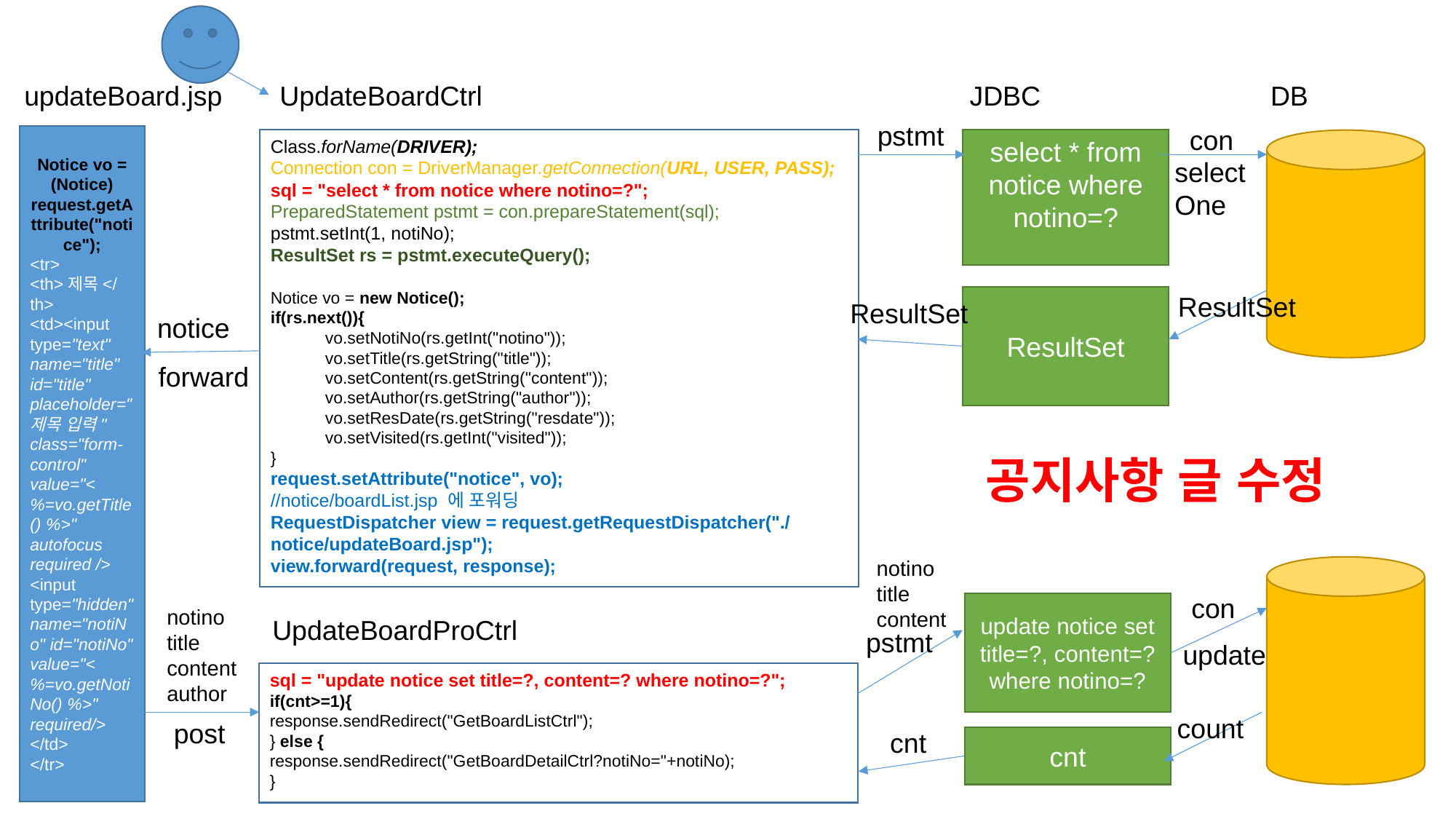

updateBoard.jsp
UpdateBoardCtrl
JDBC
DB
pstmt
con
Notice vo = (Notice) request.getAttribute("notice");
<tr>
<th>제목</th>
<td><input type="text" name="title" id="title" placeholder="제목 입력" class="form-control" value="<%=vo.getTitle() %>" autofocus required />
<input type="hidden" name="notiNo" id="notiNo" value="<%=vo.getNotiNo() %>" required/>
</td>
</tr>
select * from notice where notino=?

Class.forName(DRIVER);
Connection con = DriverManager.getConnection(URL, USER, PASS);
sql = "select * from notice where notino=?";
PreparedStatement pstmt = con.prepareStatement(sql);
pstmt.setInt(1, notiNo);
ResultSet rs = pstmt.executeQuery();

Notice vo = new Notice();
if(rs.next()){
vo.setNotiNo(rs.getInt("notino"));
vo.setTitle(rs.getString("title"));
vo.setContent(rs.getString("content"));
vo.setAuthor(rs.getString("author"));
vo.setResDate(rs.getString("resdate"));
vo.setVisited(rs.getInt("visited"));
}
request.setAttribute("notice", vo);
//notice/boardList.jsp 에 포워딩
RequestDispatcher view = request.getRequestDispatcher("./notice/updateBoard.jsp");
view.forward(request, response);

select
One
ResultSet
ResultSet
ResultSet
notice
forward
공지사항 글 수정
notino
title
content

con
update notice set title=?, content=? where notino=?
notino
title
content
author
UpdateBoardProCtrl
pstmt
update
sql = "update notice set title=?, content=? where notino=?";
if(cnt>=1){
response.sendRedirect("GetBoardListCtrl");
} else {
response.sendRedirect("GetBoardDetailCtrl?notiNo="+notiNo);
}
count
post
cnt
cnt